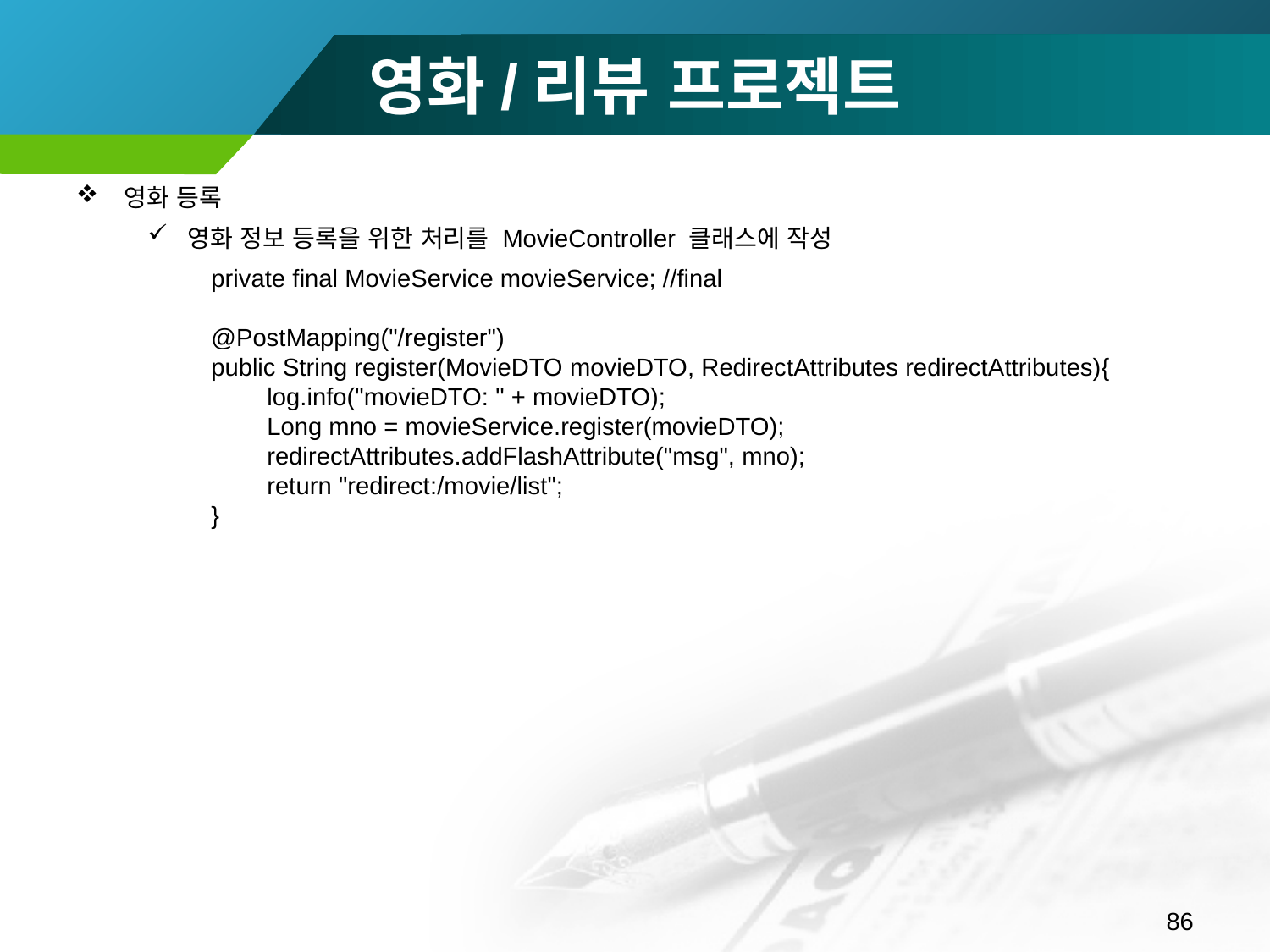

# 영화/리뷰 프로젝트
영화 등록
영화 정보 등록을 위한 처리를 MovieController 클래스에 작성
private final MovieService movieService; //final

@PostMapping("/register")
public String register(MovieDTO movieDTO, RedirectAttributes redirectAttributes){
        log.info("movieDTO: " + movieDTO);
        Long mno = movieService.register(movieDTO);
        redirectAttributes.addFlashAttribute("msg", mno);
        return "redirect:/movie/list";
}
86